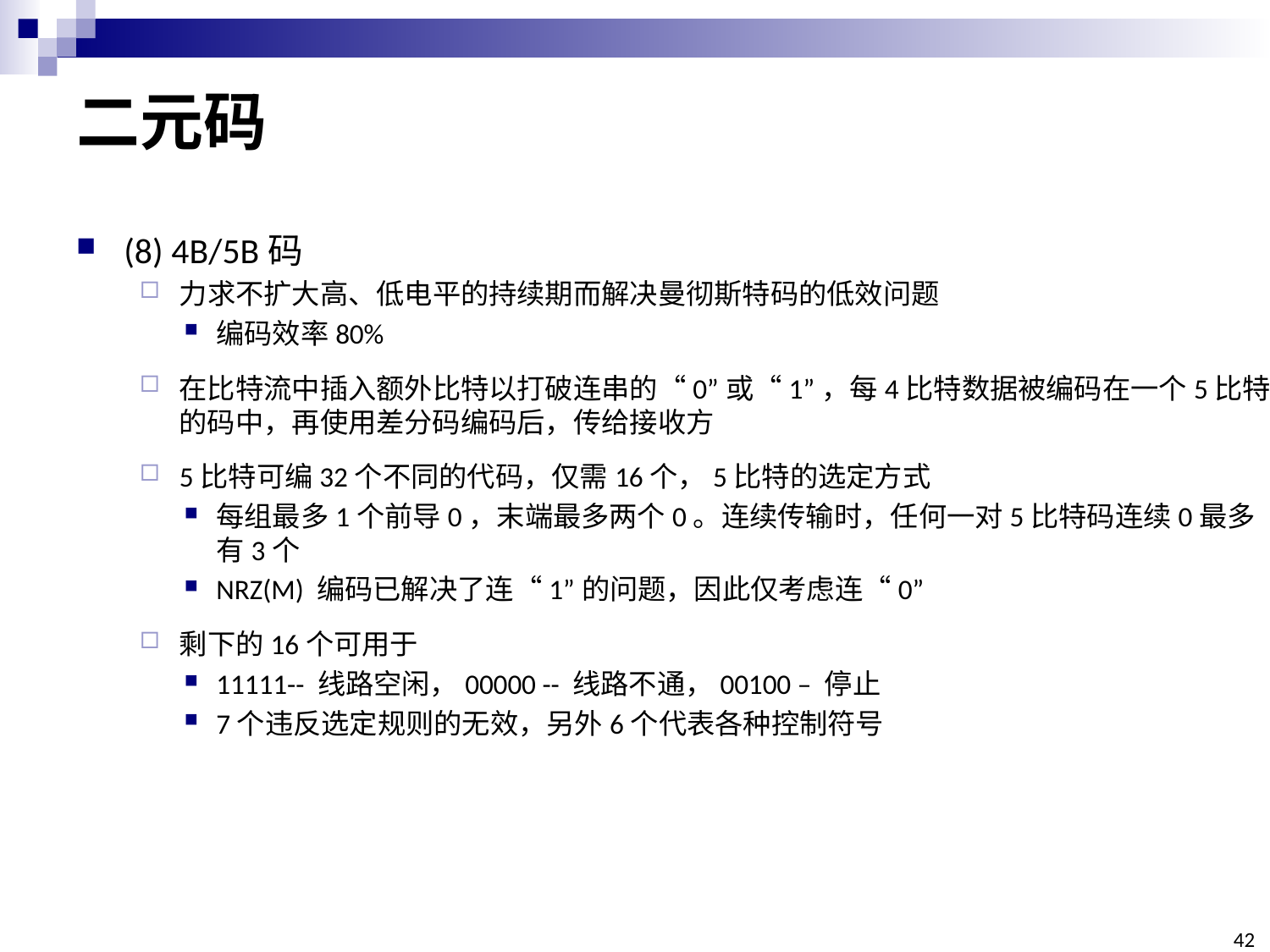

# 二元码
(8) 4B/5B码
力求不扩大高、低电平的持续期而解决曼彻斯特码的低效问题
编码效率80%
在比特流中插入额外比特以打破连串的“0”或“1”，每4比特数据被编码在一个5比特的码中，再使用差分码编码后，传给接收方
5比特可编32个不同的代码，仅需16个，5比特的选定方式
每组最多1个前导0，末端最多两个0。连续传输时，任何一对5比特码连续0最多有3个
NRZ(M) 编码已解决了连“1”的问题，因此仅考虑连“0”
剩下的16个可用于
11111-- 线路空闲，00000 -- 线路不通，00100 – 停止
7个违反选定规则的无效，另外6个代表各种控制符号
42